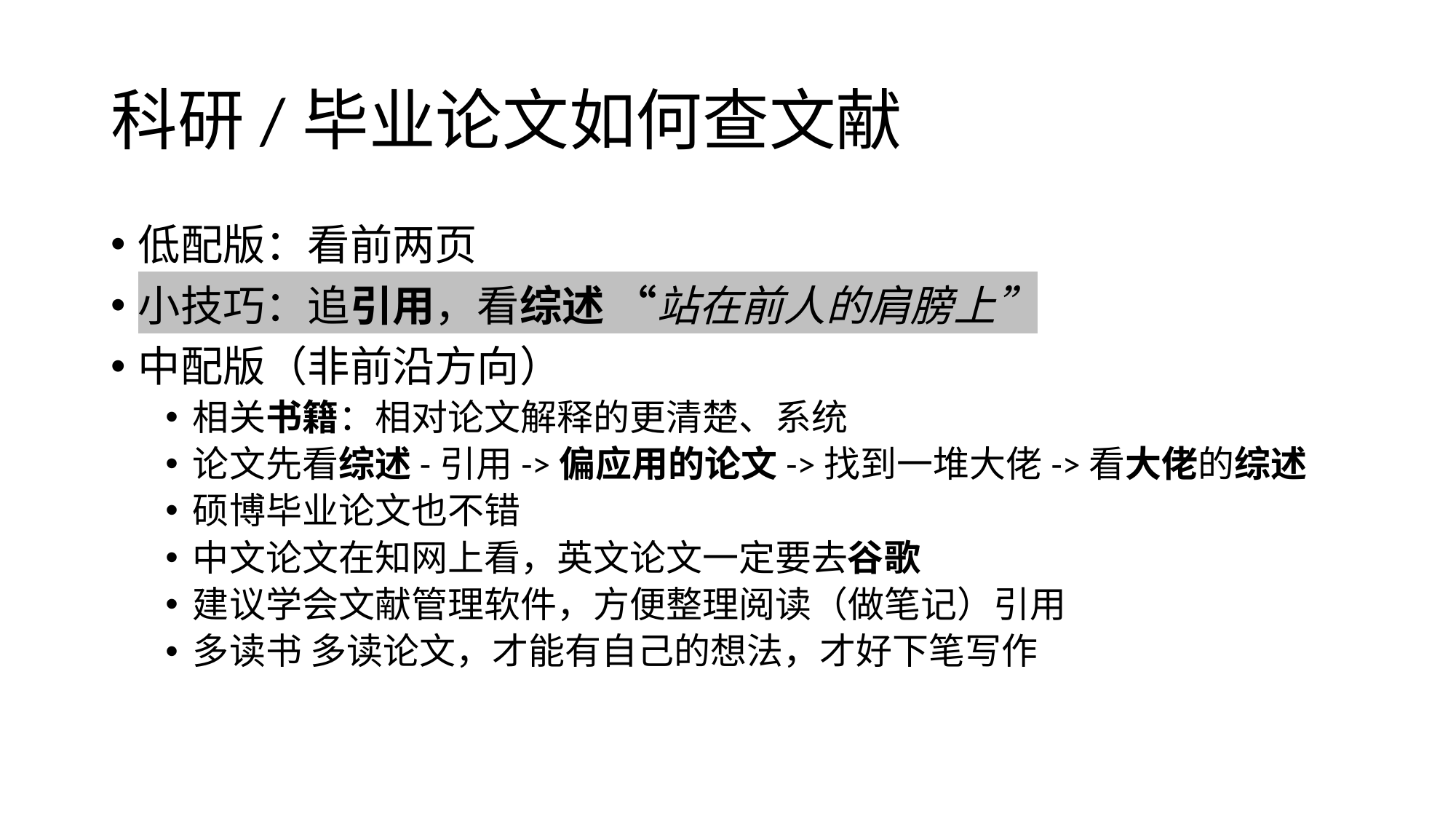

# 科研/毕业论文如何查文献
低配版：看前两页
小技巧：追引用，看综述 “站在前人的肩膀上”
中配版（非前沿方向）
相关书籍：相对论文解释的更清楚、系统
论文先看综述-引用->偏应用的论文->找到一堆大佬->看大佬的综述
硕博毕业论文也不错
中文论文在知网上看，英文论文一定要去谷歌
建议学会文献管理软件，方便整理阅读（做笔记）引用
多读书 多读论文，才能有自己的想法，才好下笔写作